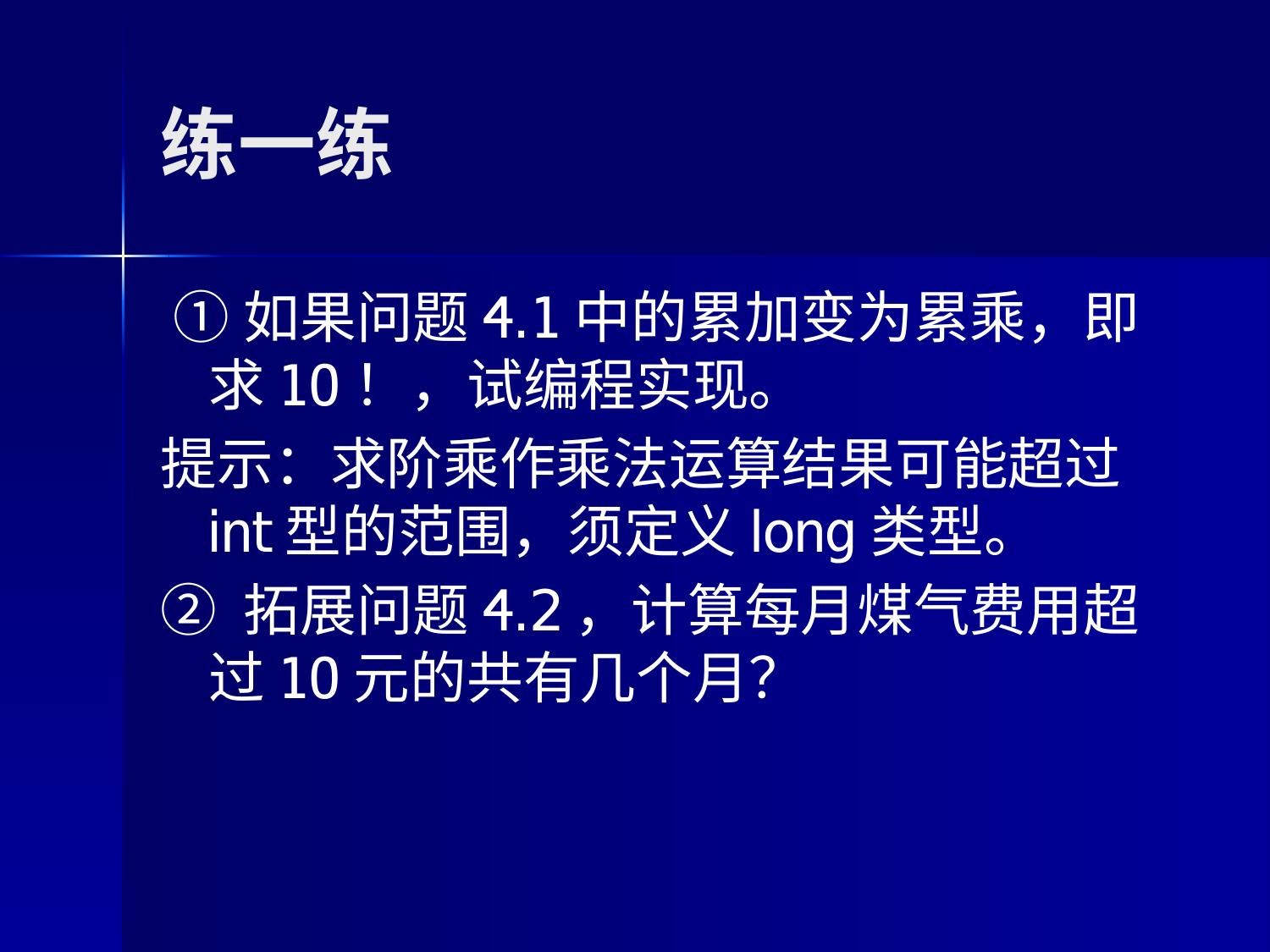

# 练一练
 ①如果问题4.1中的累加变为累乘，即求10！，试编程实现。
提示：求阶乘作乘法运算结果可能超过int型的范围，须定义long类型。
② 拓展问题4.2，计算每月煤气费用超过10元的共有几个月？